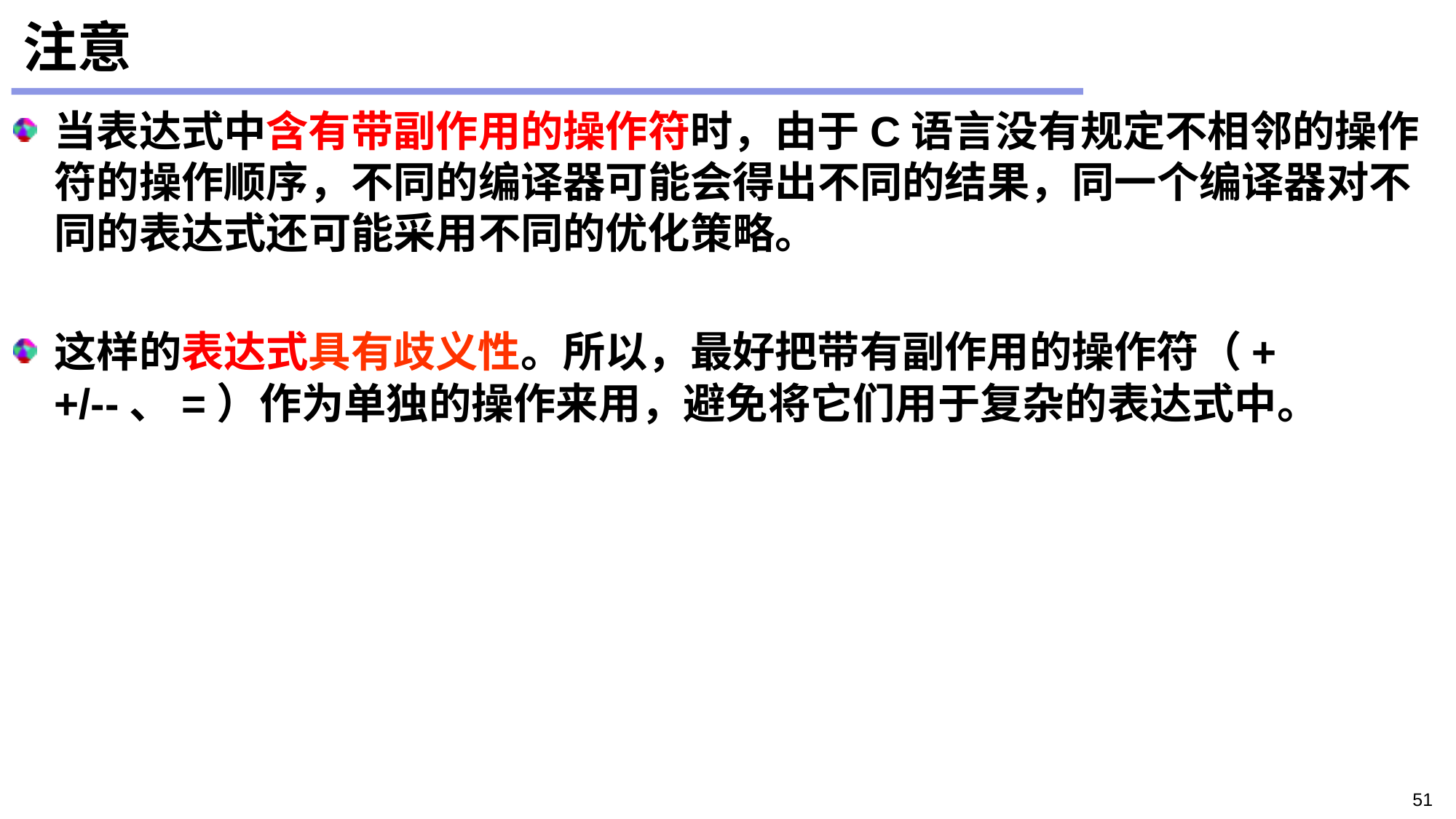

# 注意
当表达式中含有带副作用的操作符时，由于C语言没有规定不相邻的操作符的操作顺序，不同的编译器可能会得出不同的结果，同一个编译器对不同的表达式还可能采用不同的优化策略。

这样的表达式具有歧义性。所以，最好把带有副作用的操作符（++/--、=）作为单独的操作来用，避免将它们用于复杂的表达式中。

51